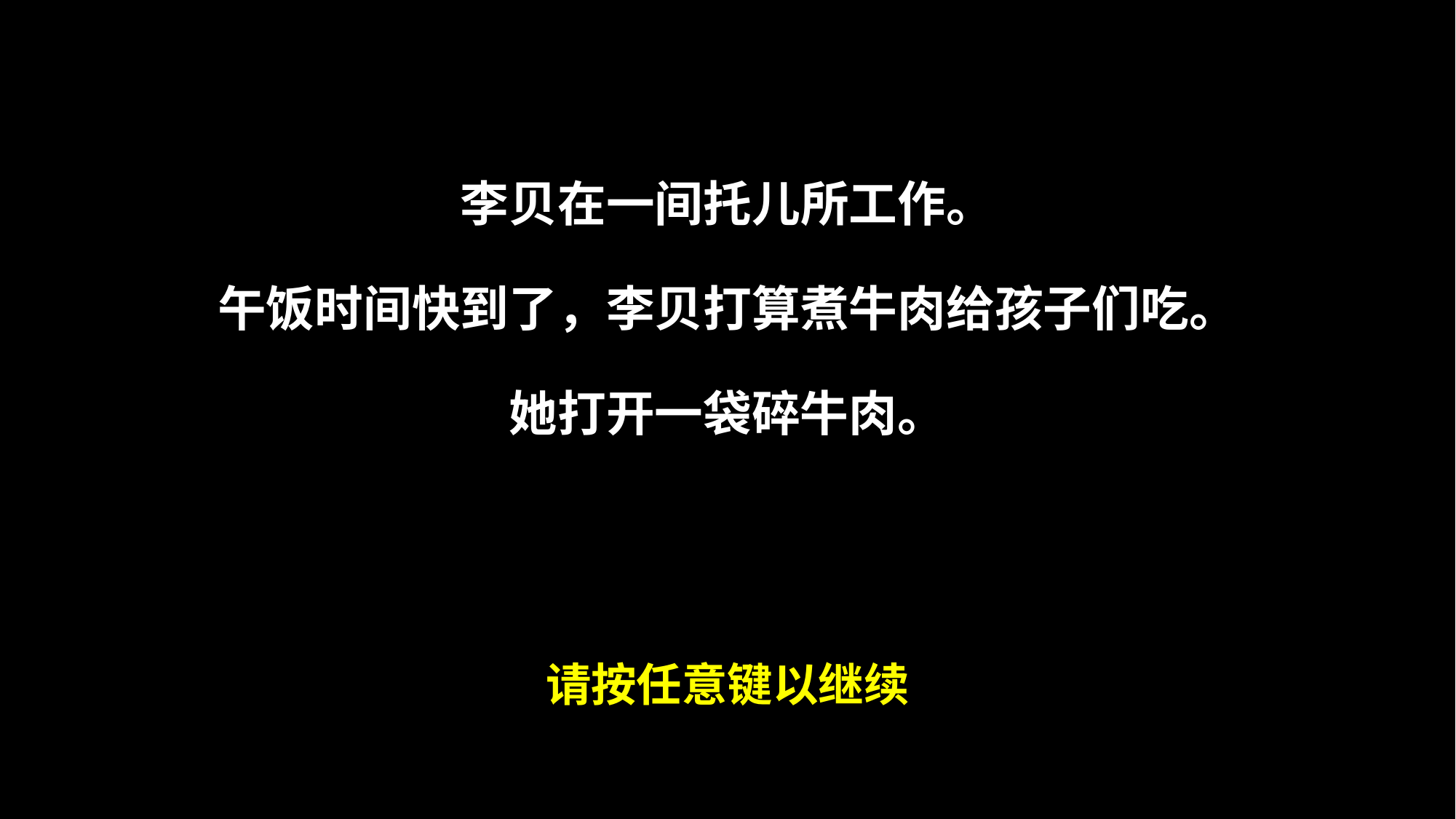

# 李贝在一间托儿所工作。 午饭时间快到了，李贝打算煮牛肉给孩子们吃。 她打开一袋碎牛肉。
请按任意键以继续